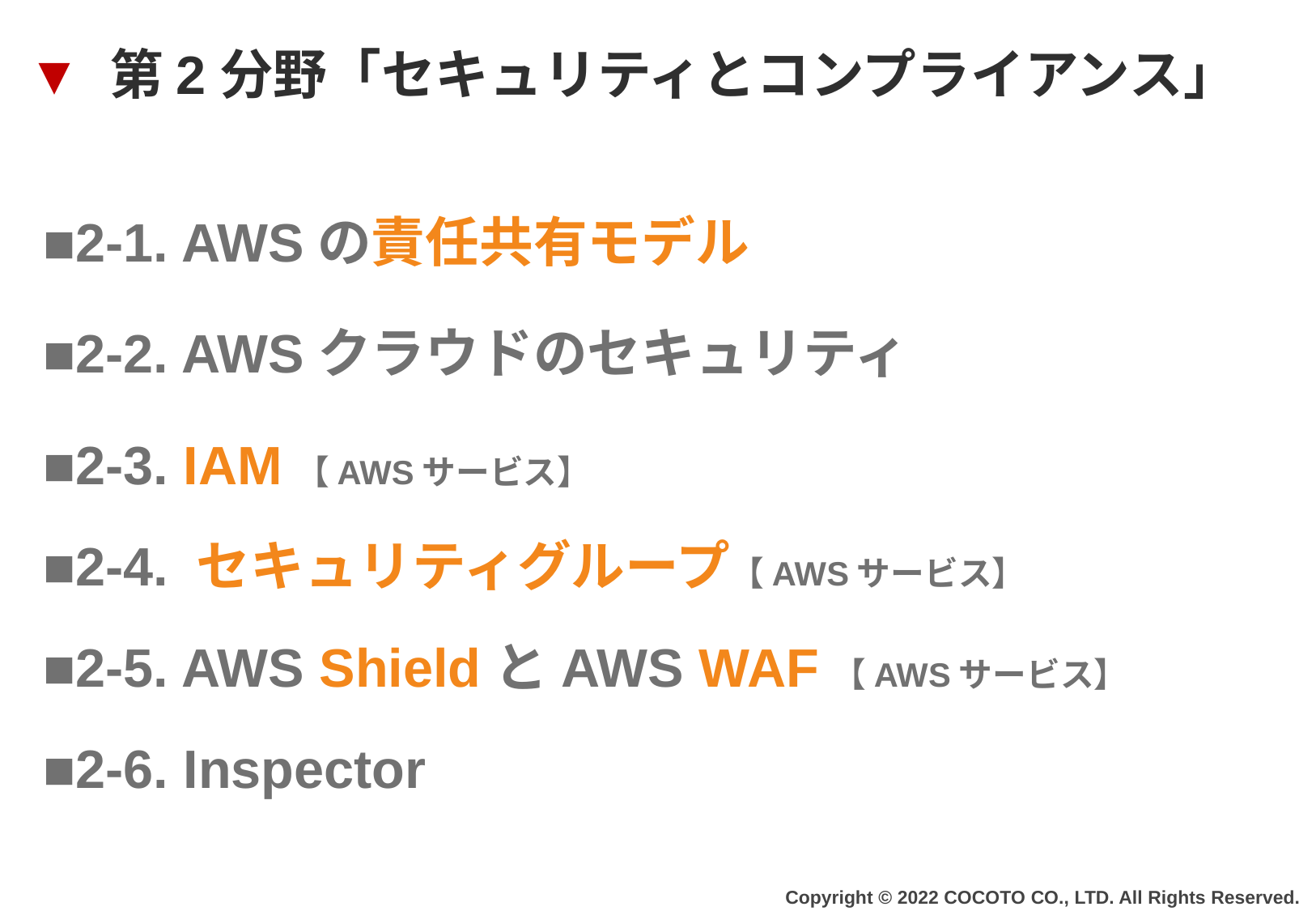

▼ 第2分野「セキュリティとコンプライアンス」
■2-1. AWSの責任共有モデル
■2-2. AWSクラウドのセキュリティ
■2-3. IAM【AWSサービス】
■2-4. セキュリティグループ【AWSサービス】
■2-5. AWS ShieldとAWS WAF【AWSサービス】
■2-6. Inspector
Copyright © 2022 COCOTO CO., LTD. All Rights Reserved.